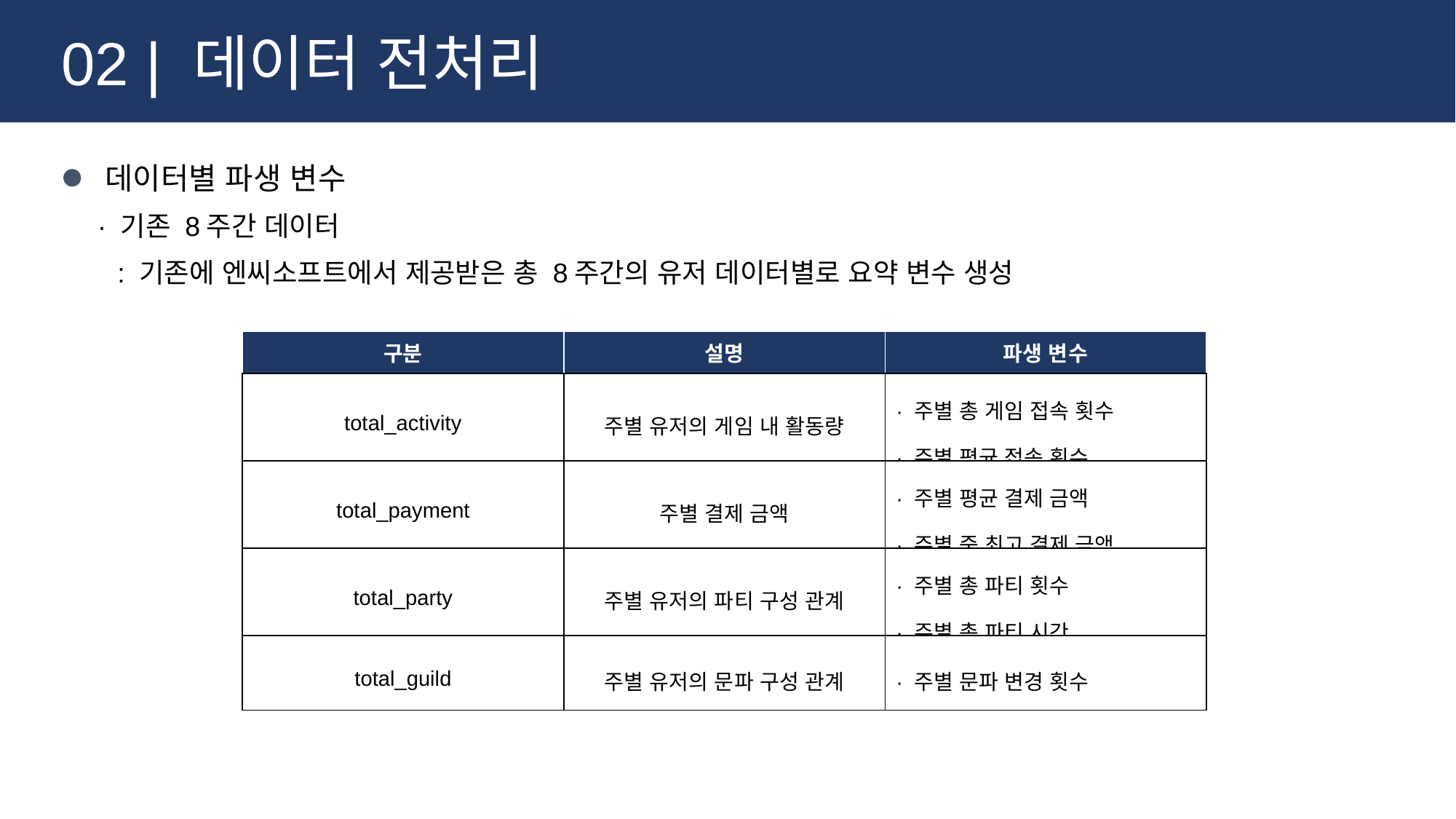

02 | 데이터 전처리
 데이터별 파생 변수

 · 기존 8주간 데이터
 : 기존에 엔씨소프트에서 제공받은 총 8주간의 유저 데이터별로 요약 변수 생성
| 구분 | 설명 | 파생 변수 |
| --- | --- | --- |
| total\_activity | 주별 유저의 게임 내 활동량 | · 주별 총 게임 접속 횟수 · 주별 평균 접속 횟수 |
| total\_payment | 주별 결제 금액 | · 주별 평균 결제 금액 · 주별 중 최고 결제 금액 |
| total\_party | 주별 유저의 파티 구성 관계 | · 주별 총 파티 횟수 · 주별 총 파티 시간 |
| total\_guild | 주별 유저의 문파 구성 관계 | · 주별 문파 변경 횟수 |

11